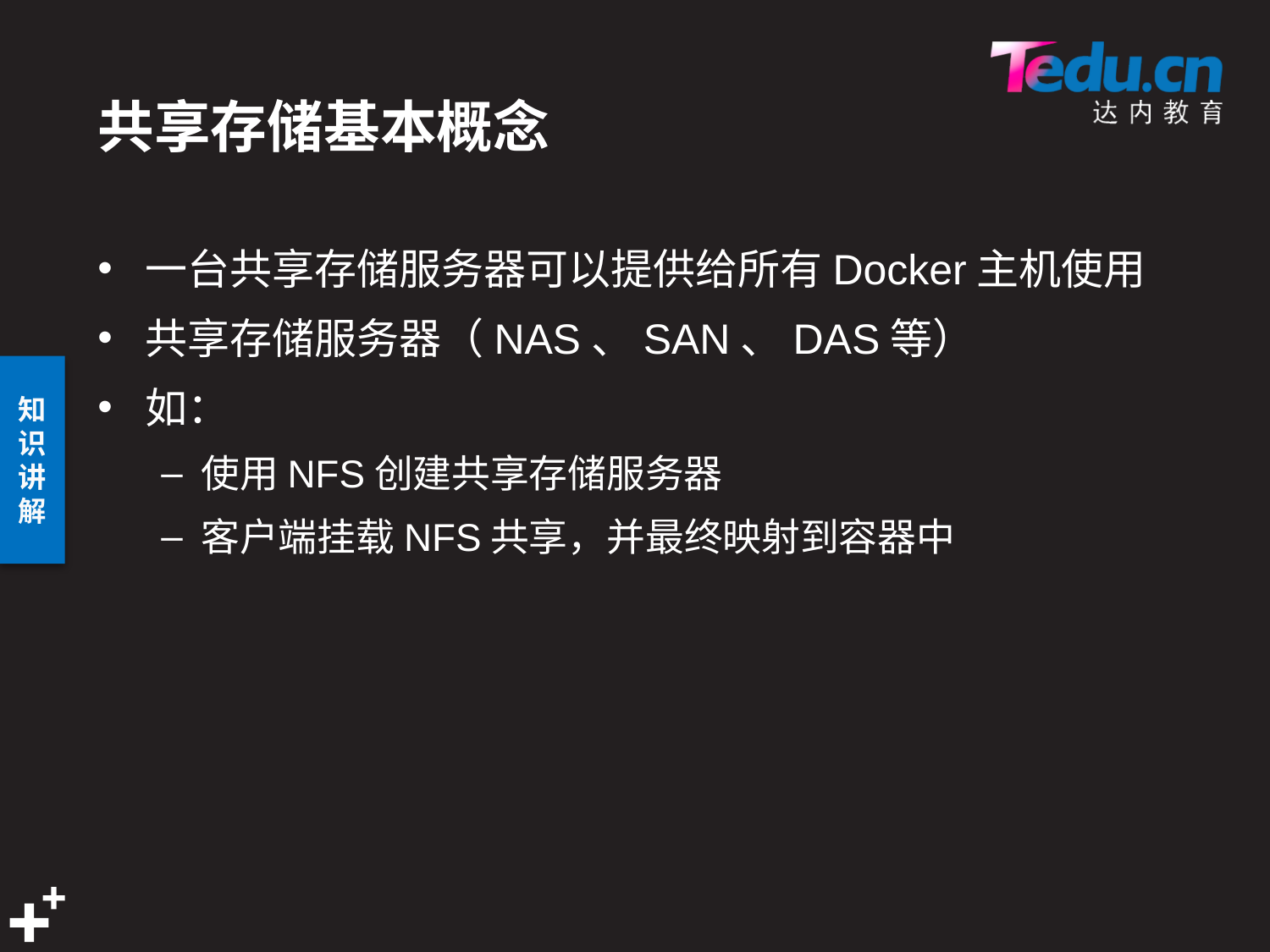

# 共享存储基本概念
一台共享存储服务器可以提供给所有Docker主机使用
共享存储服务器（NAS、SAN、DAS等）
如：
使用NFS创建共享存储服务器
客户端挂载NFS共享，并最终映射到容器中